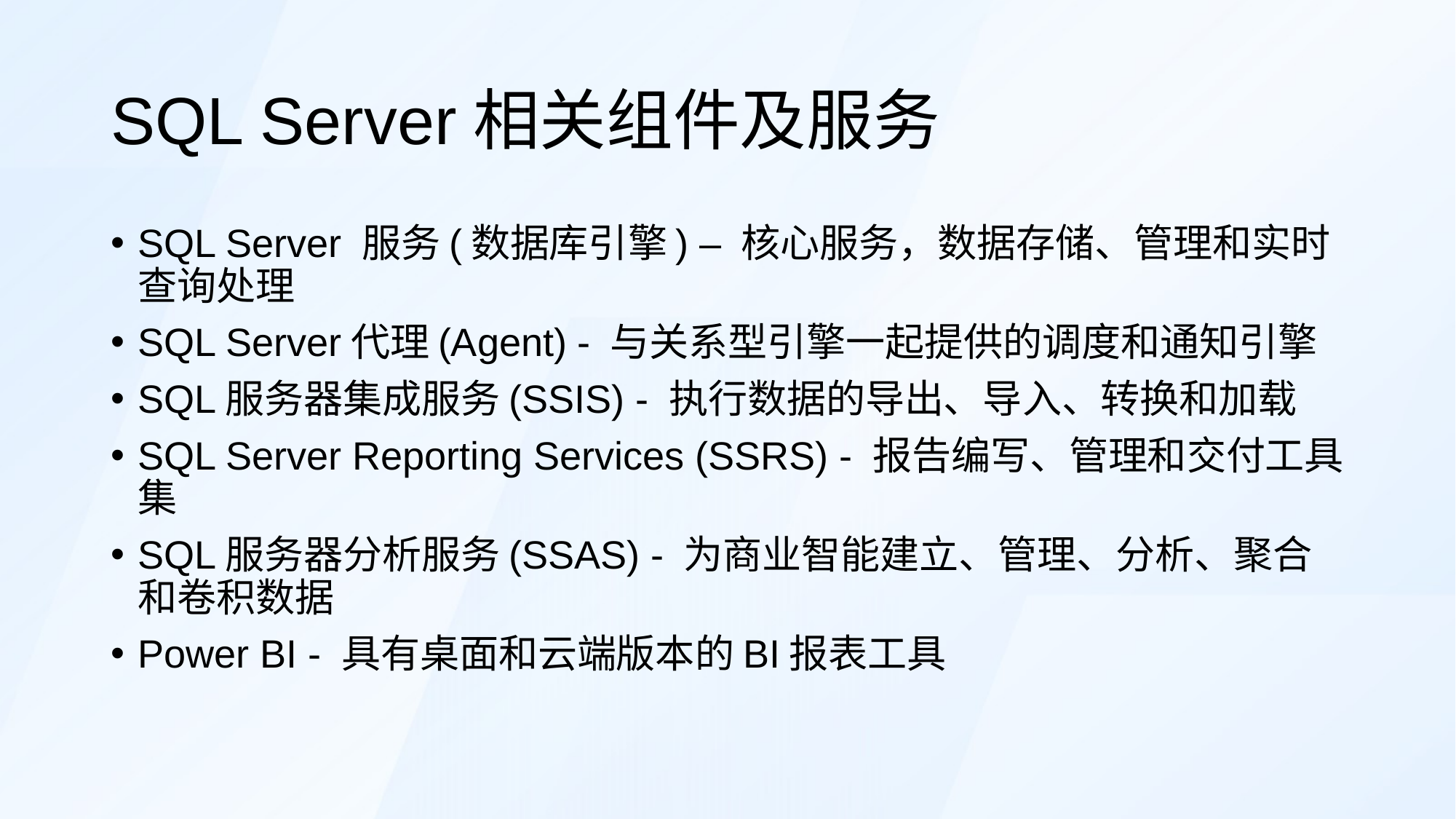

# SQL Server相关组件及服务
SQL Server 服务(数据库引擎) – 核心服务，数据存储、管理和实时查询处理
SQL Server代理(Agent) - 与关系型引擎一起提供的调度和通知引擎
SQL服务器集成服务(SSIS) - 执行数据的导出、导入、转换和加载
SQL Server Reporting Services (SSRS) - 报告编写、管理和交付工具集
SQL服务器分析服务(SSAS) - 为商业智能建立、管理、分析、聚合和卷积数据
Power BI - 具有桌面和云端版本的BI报表工具